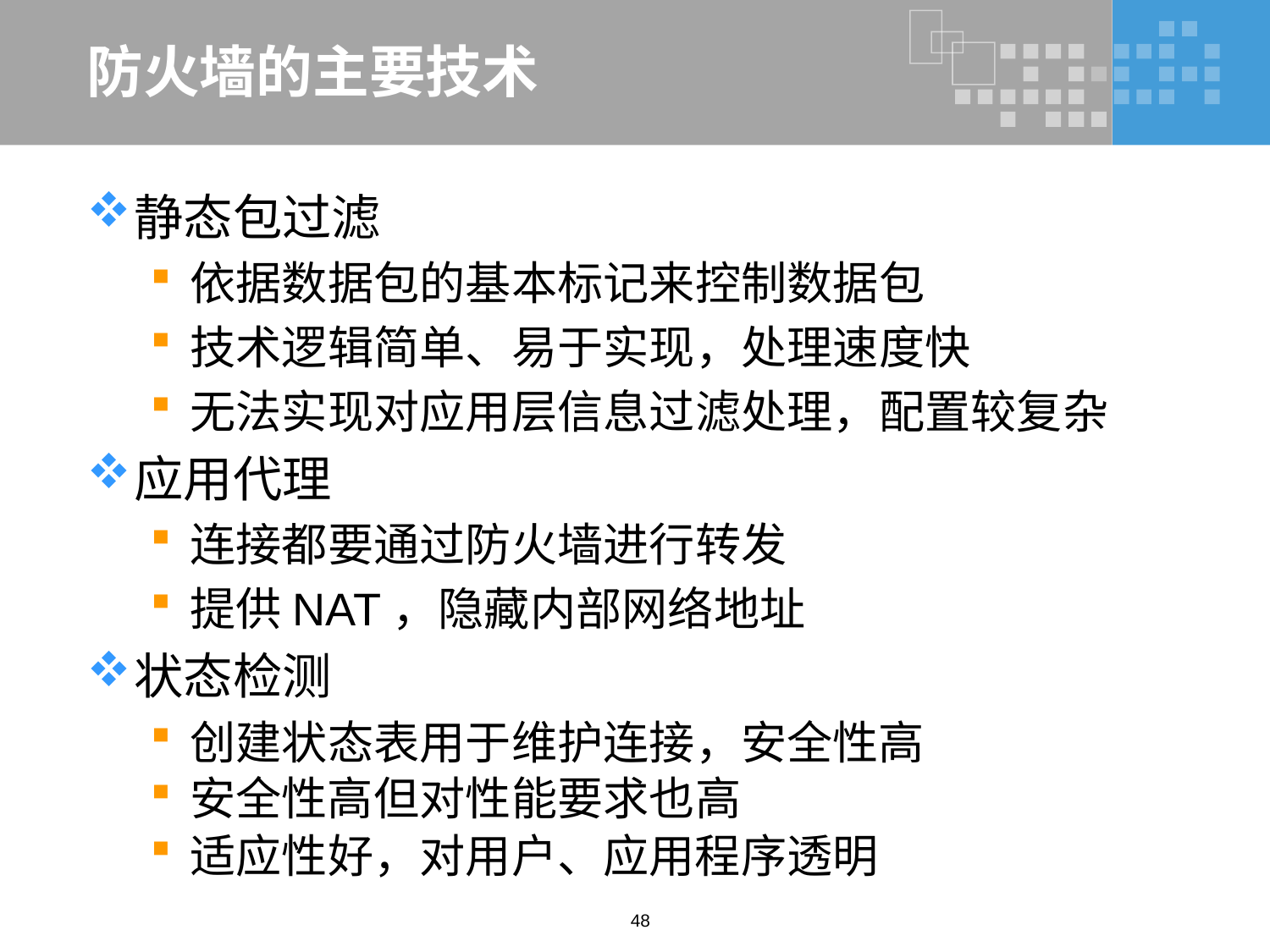

# 防火墙的主要技术
静态包过滤
依据数据包的基本标记来控制数据包
技术逻辑简单、易于实现，处理速度快
无法实现对应用层信息过滤处理，配置较复杂
应用代理
连接都要通过防火墙进行转发
提供NAT，隐藏内部网络地址
状态检测
创建状态表用于维护连接，安全性高
安全性高但对性能要求也高
适应性好，对用户、应用程序透明
48